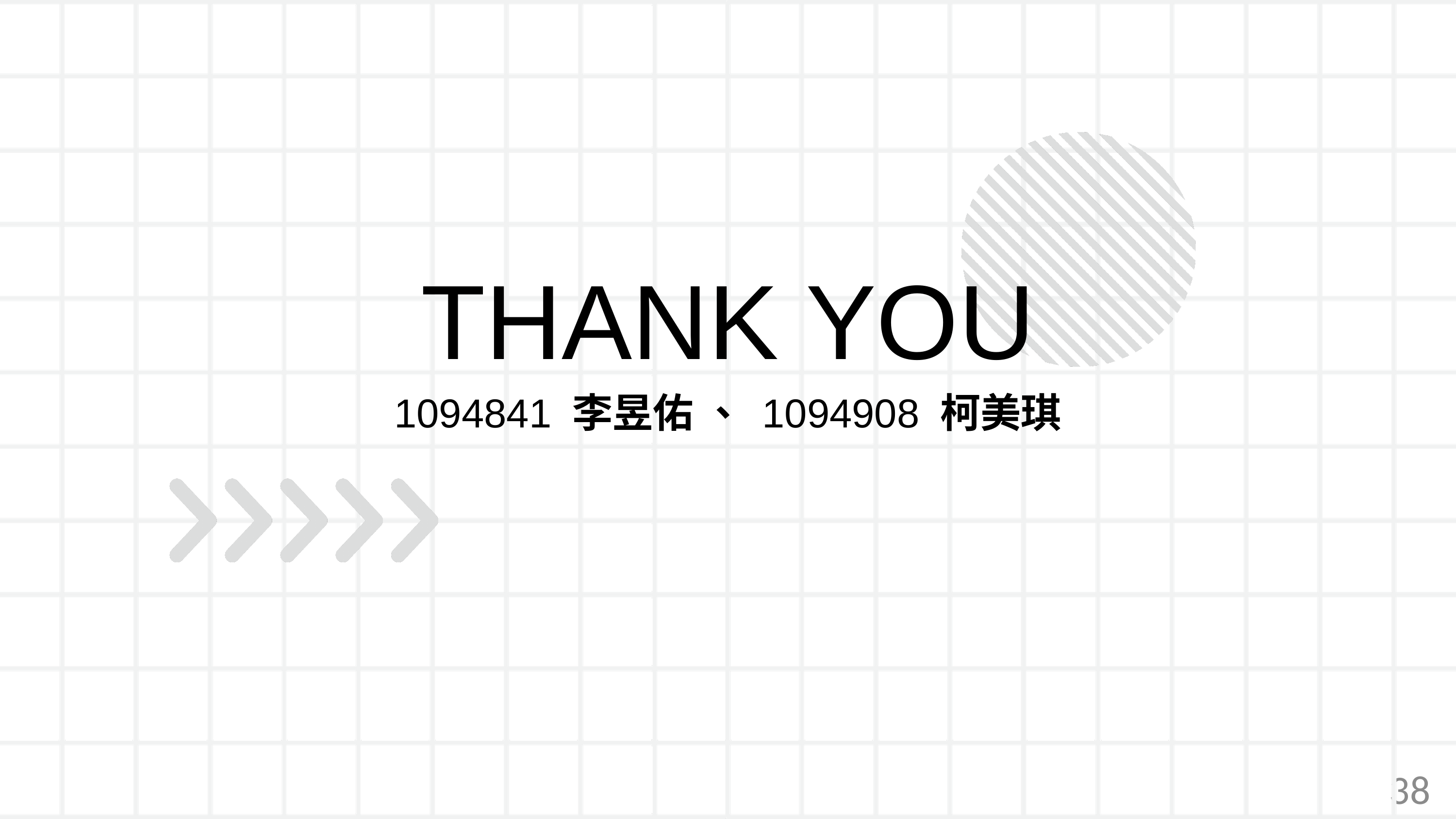

THANK YOU
1094841 李昱佑 、 1094908 柯美琪

38